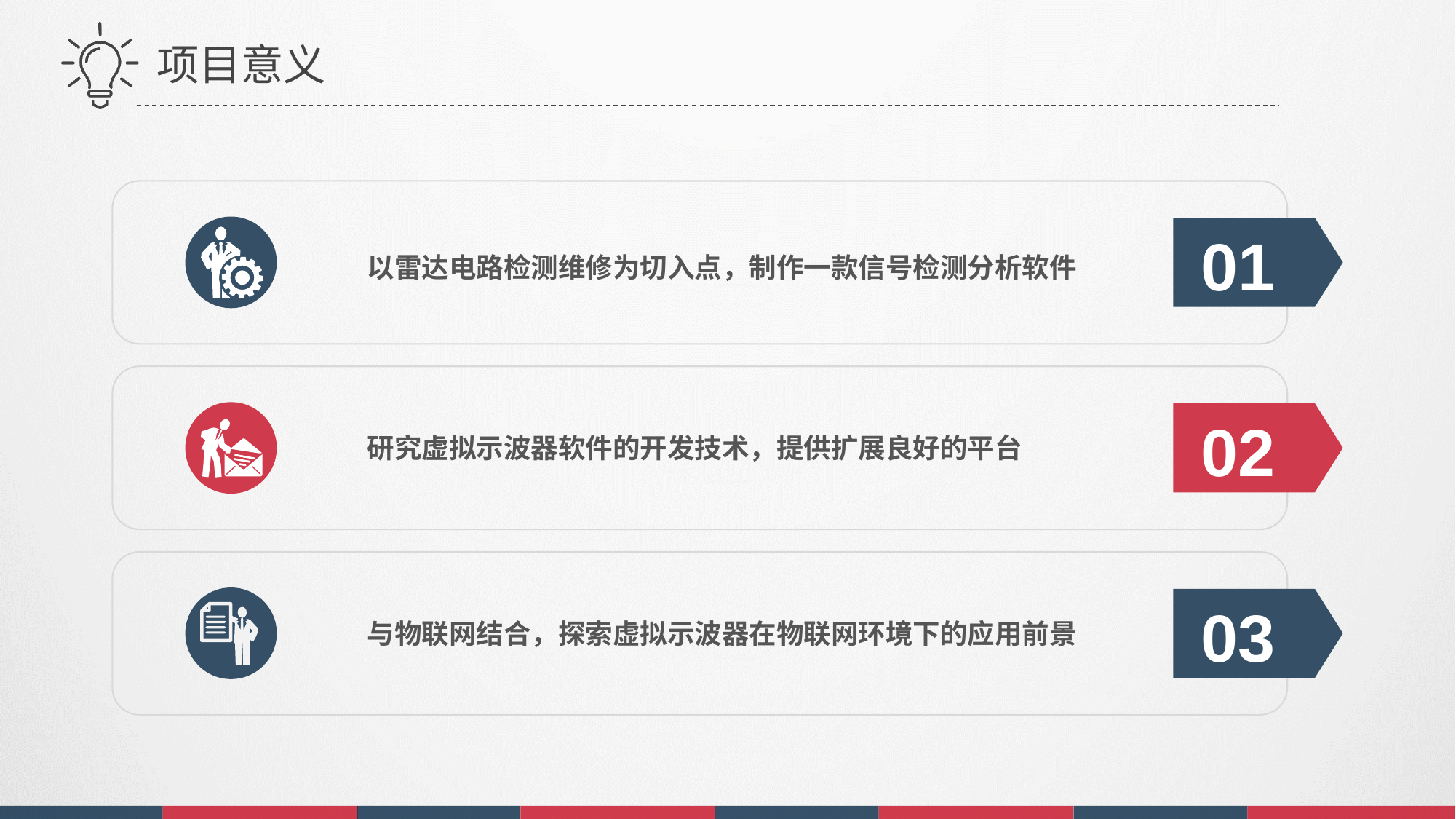

项目意义

01

以雷达电路检测维修为切入点，制作一款信号检测分析软件

02
研究虚拟示波器软件的开发技术，提供扩展良好的平台

03
与物联网结合，探索虚拟示波器在物联网环境下的应用前景